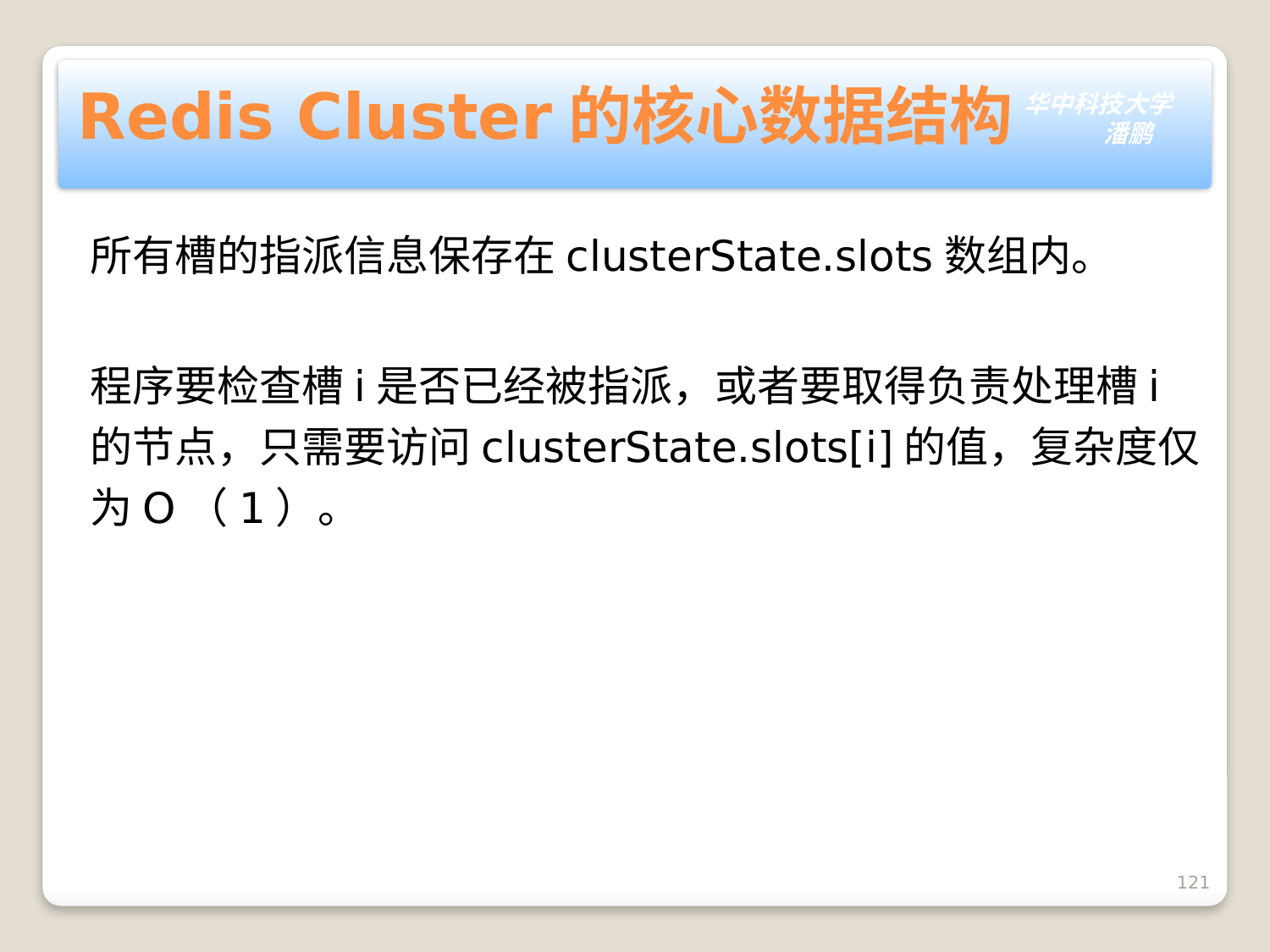

# Redis Cluster的核心数据结构
所有槽的指派信息保存在clusterState.slots数组内。

程序要检查槽i是否已经被指派，或者要取得负责处理槽i的节点，只需要访问clusterState.slots[i]的值，复杂度仅为O（1）。
121